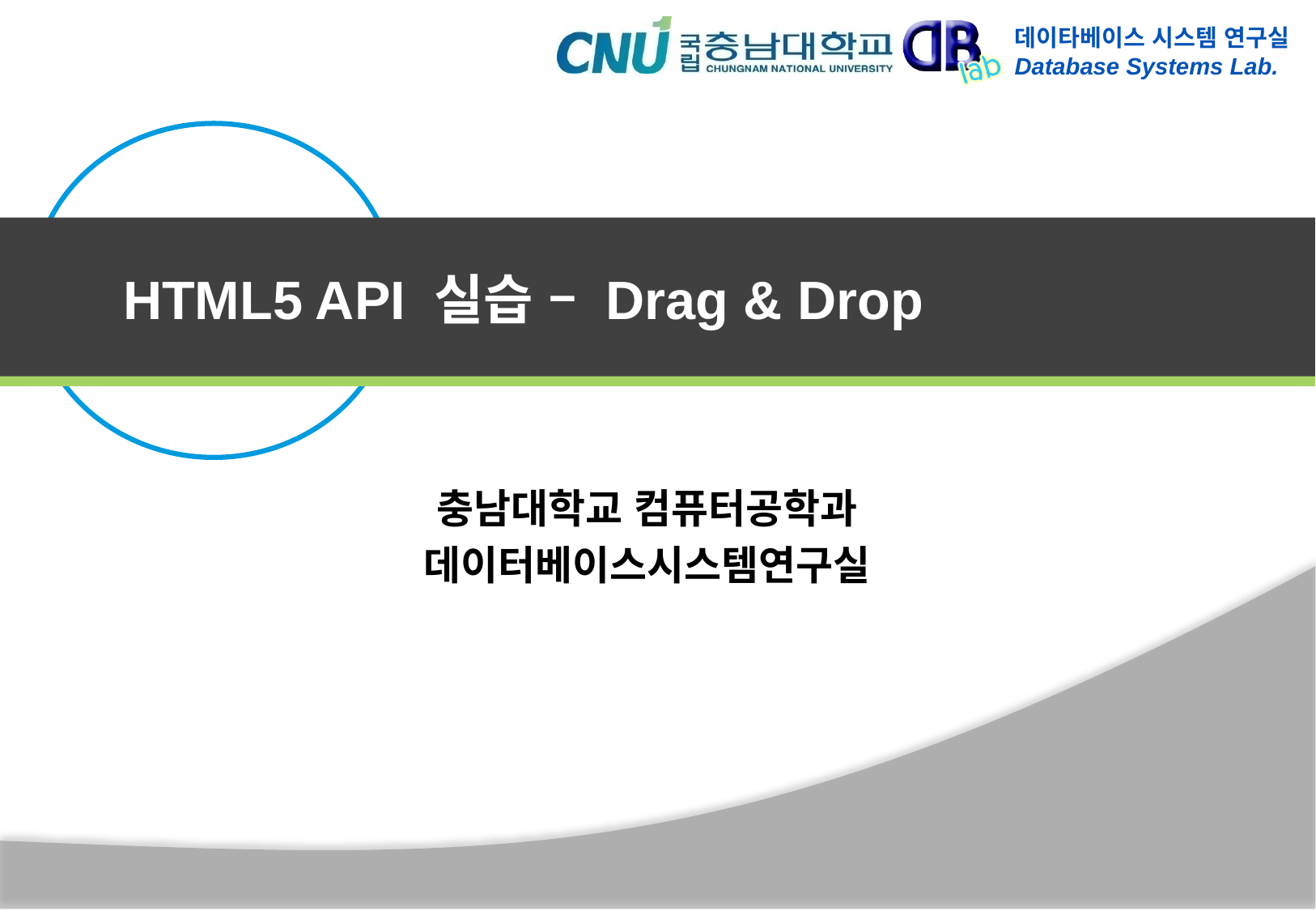

# HTML5 API 실습 – Drag & Drop
충남대학교 컴퓨터공학과
데이터베이스시스템연구실